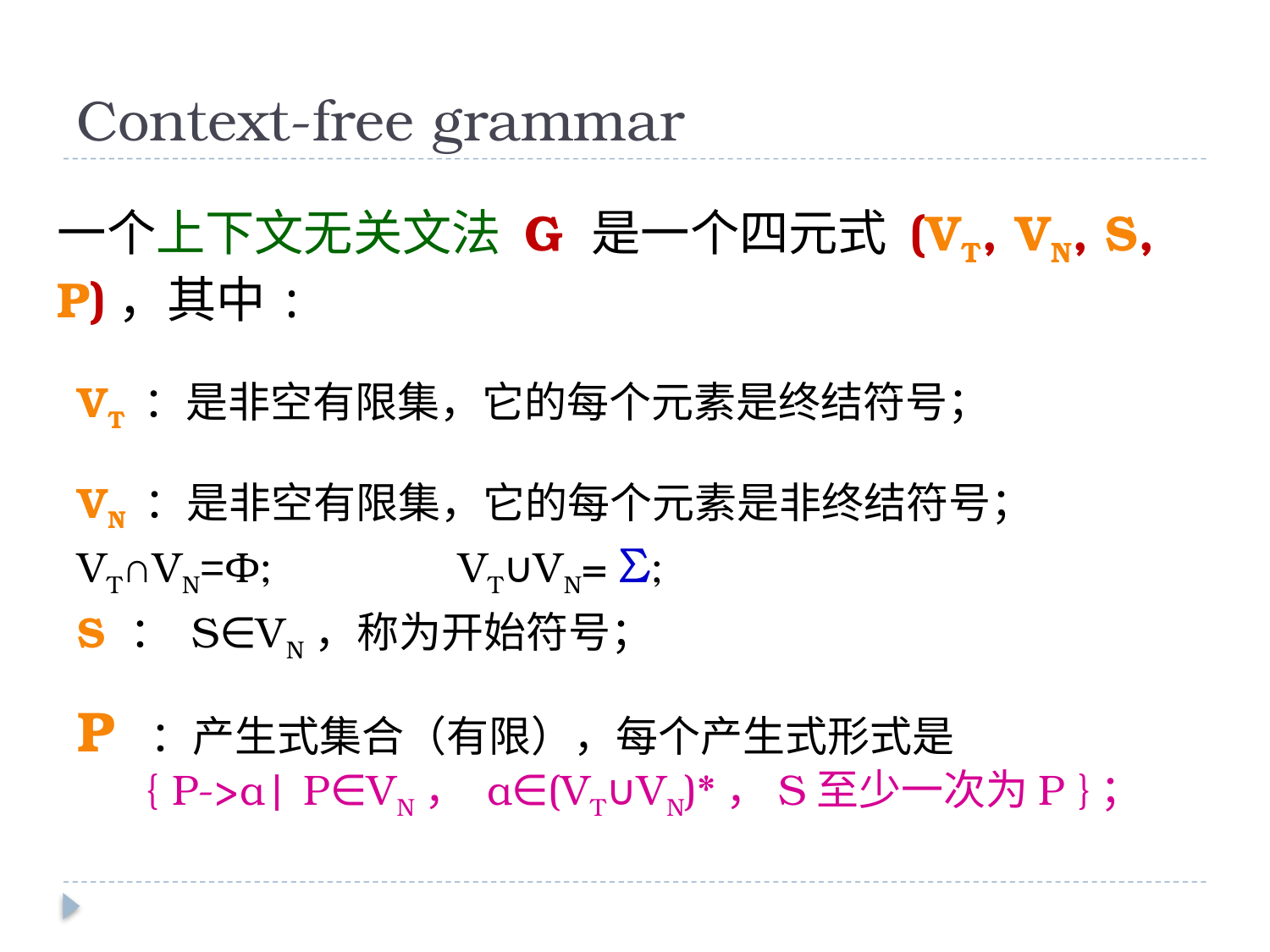

# Context-free grammar
一个上下文无关文法 G 是一个四元式 (VT, VN, S, P)，其中:
VT ：是非空有限集，它的每个元素是终结符号；
VN ：是非空有限集，它的每个元素是非终结符号；	VT∩VN=Φ; 		VT∪VN= Σ;
S ： S∈VN，称为开始符号；
P ：产生式集合（有限），每个产生式形式是
{ P->α| P∈VN， α∈(VT∪VN)*，S至少一次为P }；
34